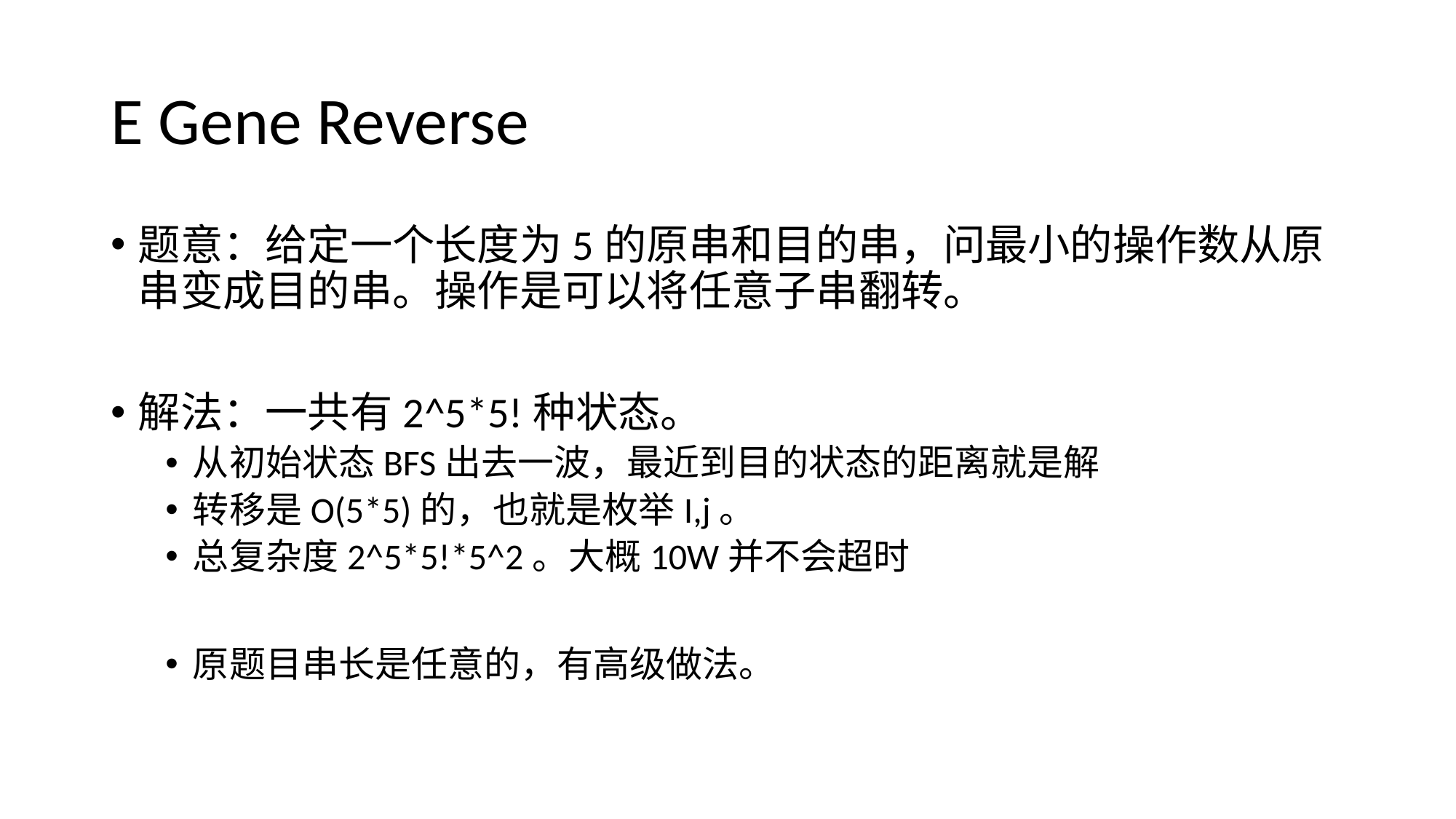

# E Gene Reverse
题意：给定一个长度为5的原串和目的串，问最小的操作数从原串变成目的串。操作是可以将任意子串翻转。

解法：一共有2^5*5!种状态。
从初始状态BFS出去一波，最近到目的状态的距离就是解
转移是O(5*5)的，也就是枚举I,j。
总复杂度2^5*5!*5^2。大概10W并不会超时

原题目串长是任意的，有高级做法。